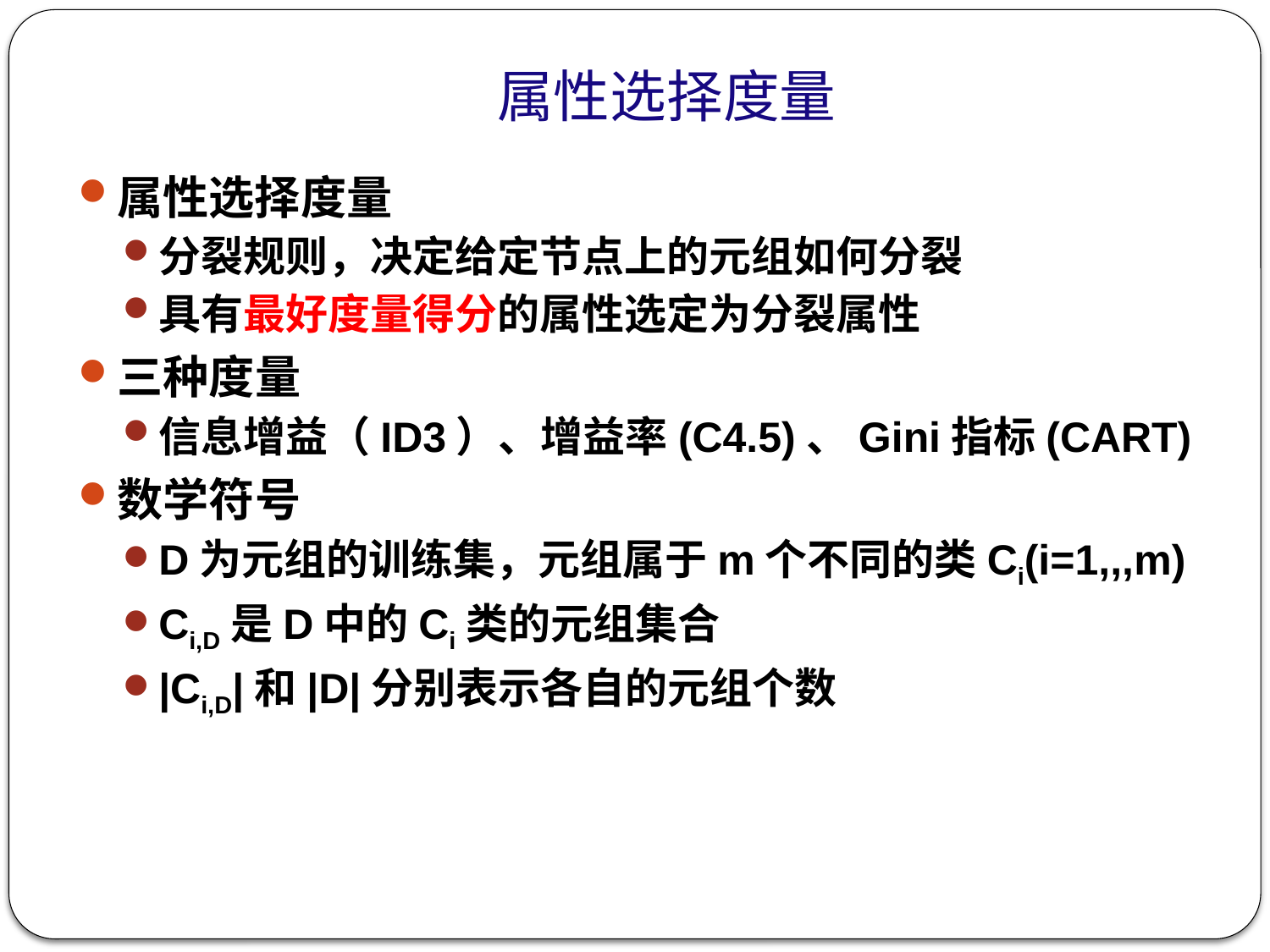

# 属性选择度量
属性选择度量
分裂规则，决定给定节点上的元组如何分裂
具有最好度量得分的属性选定为分裂属性
三种度量
信息增益（ID3）、增益率(C4.5)、Gini指标(CART)
数学符号
D为元组的训练集，元组属于m个不同的类Ci(i=1,,,m)
Ci,D是D中的Ci类的元组集合
|Ci,D|和|D|分别表示各自的元组个数